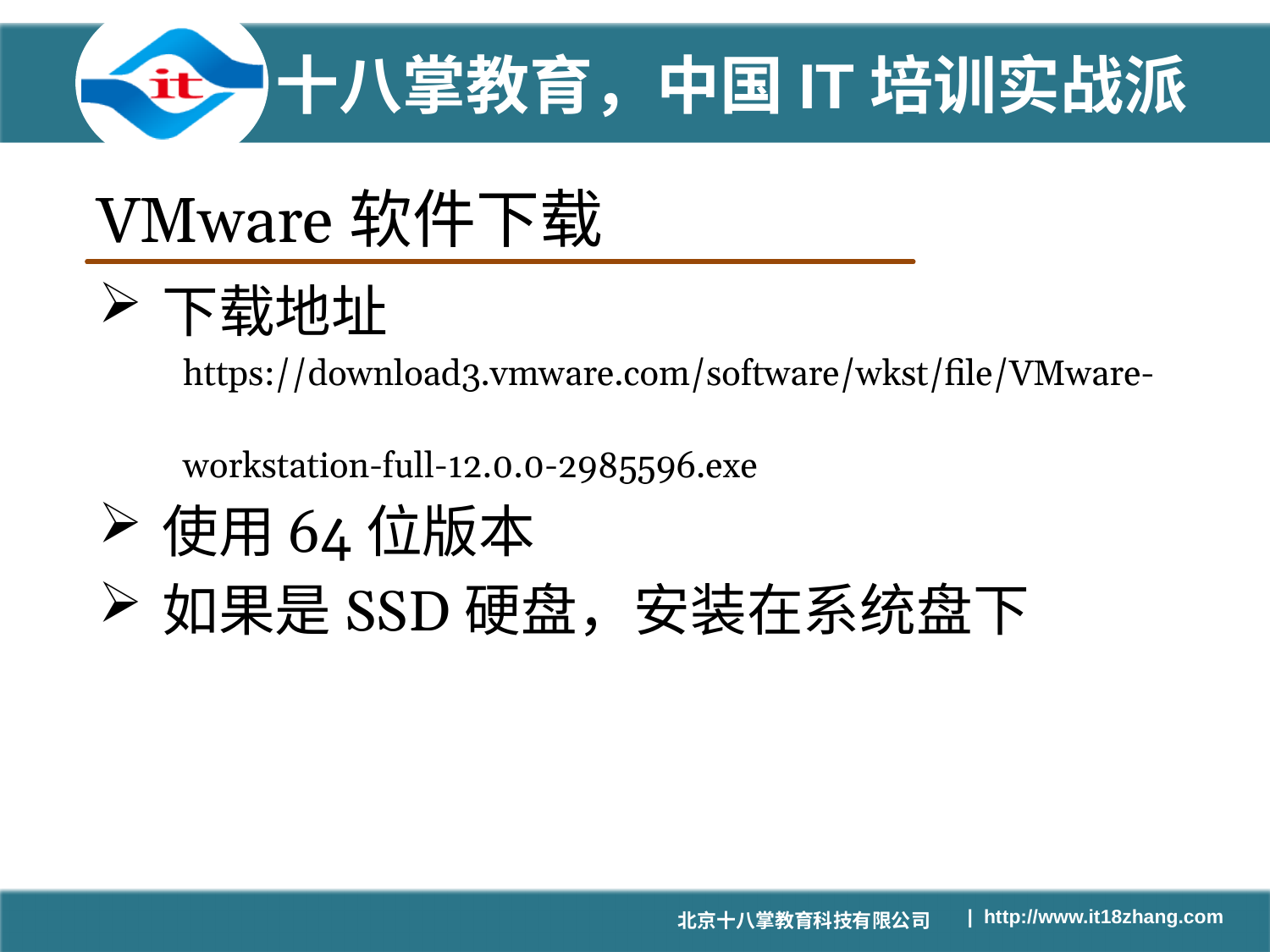

# VMware软件下载
下载地址
          https://download3.vmware.com/software/wkst/file/VMware-
          workstation-full-12.0.0-2985596.exe
使用64位版本
如果是SSD硬盘，安装在系统盘下